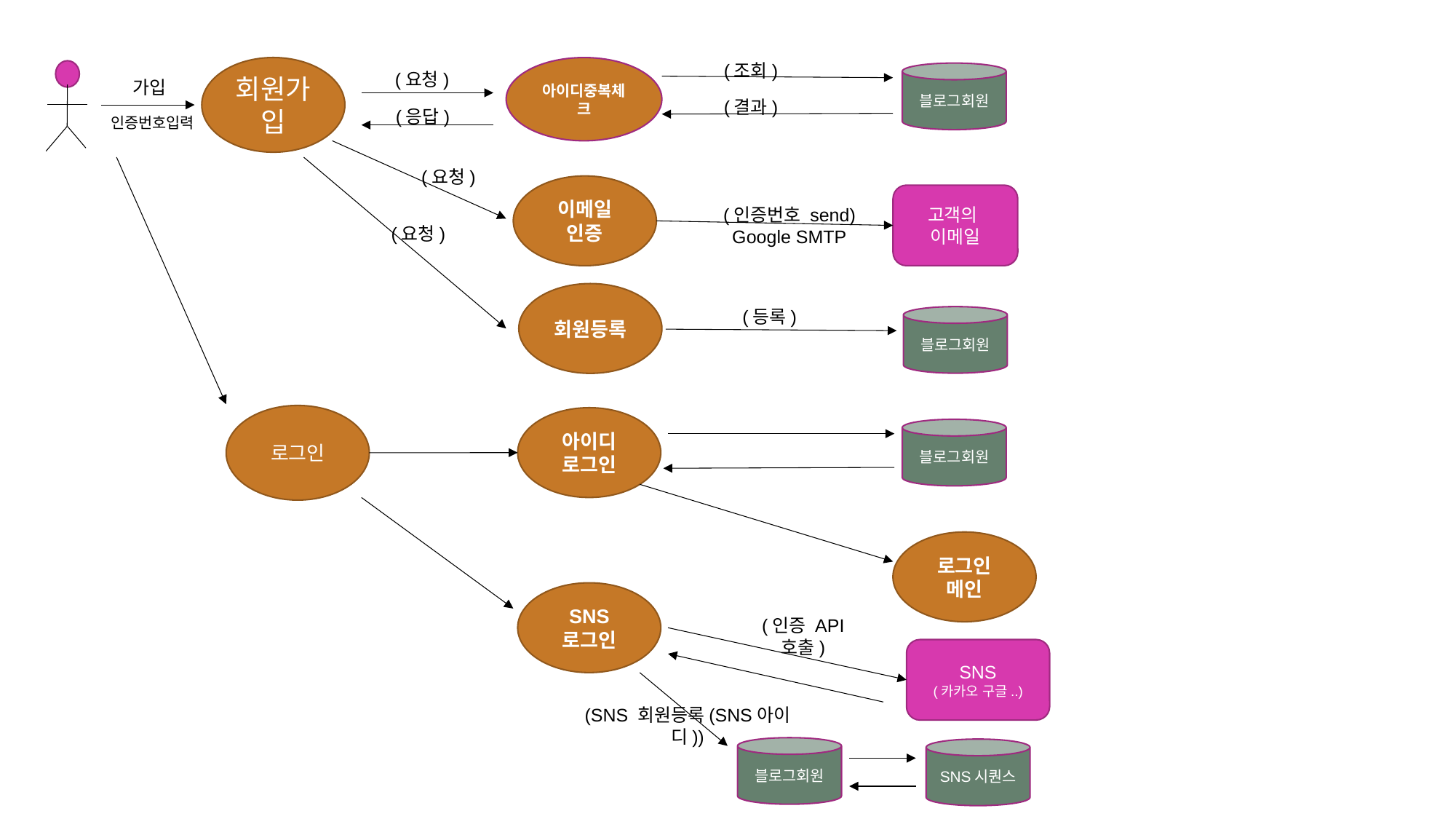

(조회)
회원가입
아이디중복체크

블로그회원
(요청)
가입
(결과)
(응답)
인증번호입력
(요청)
이메일
인증
고객의
이메일
(인증번호 send) Google SMTP
(요청)
회원등록
(등록)
블로그회원
로그인
아이디
로그인
블로그회원
로그인 메인
SNS
로그인
(인증 API 호출)
SNS
(카카오 구글..)
(SNS 회원등록(SNS아이디))
블로그회원
SNS시퀀스